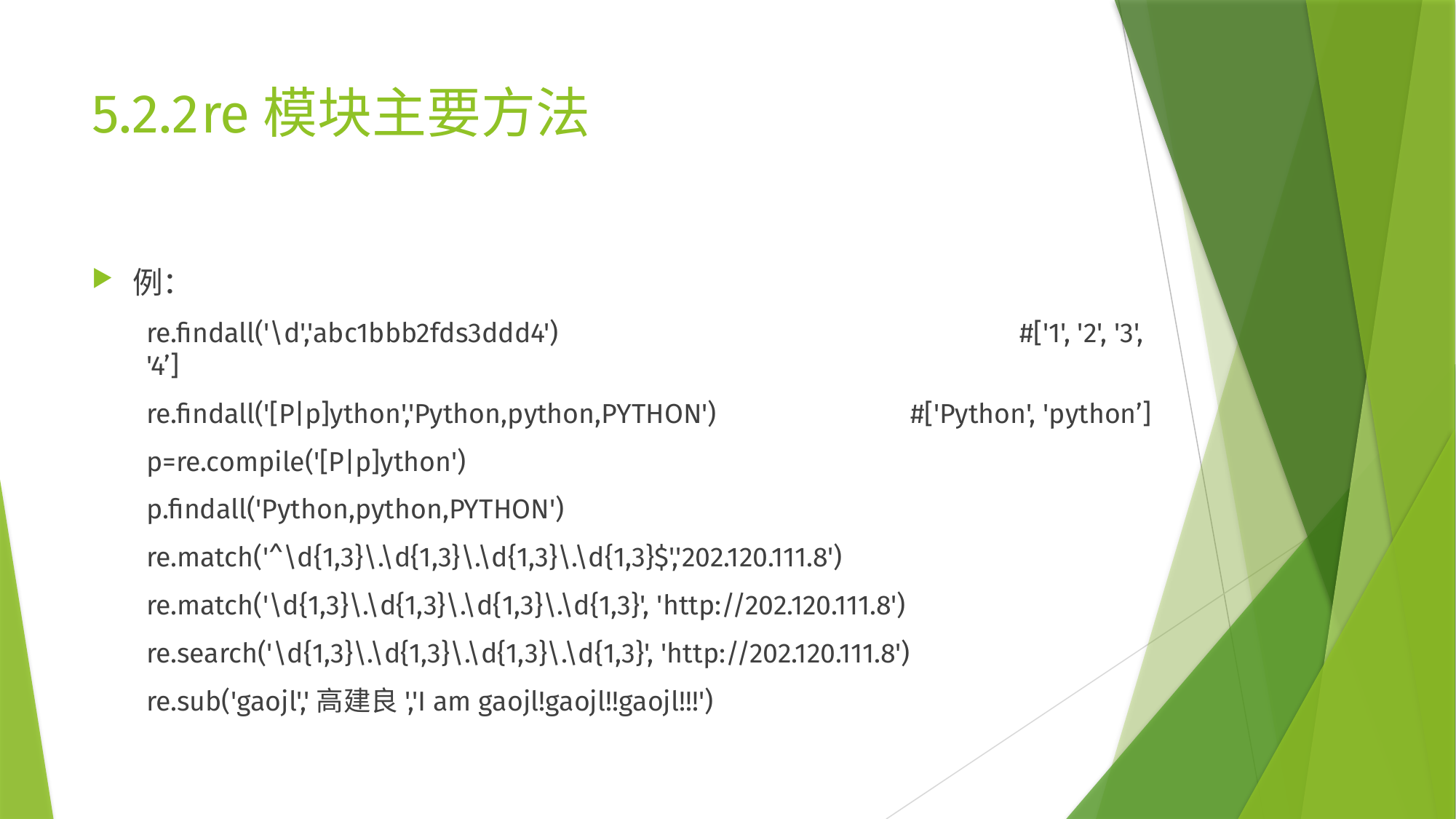

# 5.2.2	re模块主要方法
例：
re.findall('\d','abc1bbb2fds3ddd4')					#['1', '2', '3', '4’]
re.findall('[P|p]ython','Python,python,PYTHON')		#['Python', 'python’]
p=re.compile('[P|p]ython')
p.findall('Python,python,PYTHON')
re.match('^\d{1,3}\.\d{1,3}\.\d{1,3}\.\d{1,3}$','202.120.111.8')
re.match('\d{1,3}\.\d{1,3}\.\d{1,3}\.\d{1,3}', 'http://202.120.111.8')
re.search('\d{1,3}\.\d{1,3}\.\d{1,3}\.\d{1,3}', 'http://202.120.111.8')
re.sub('gaojl','高建良','I am gaojl!gaojl!!gaojl!!!')